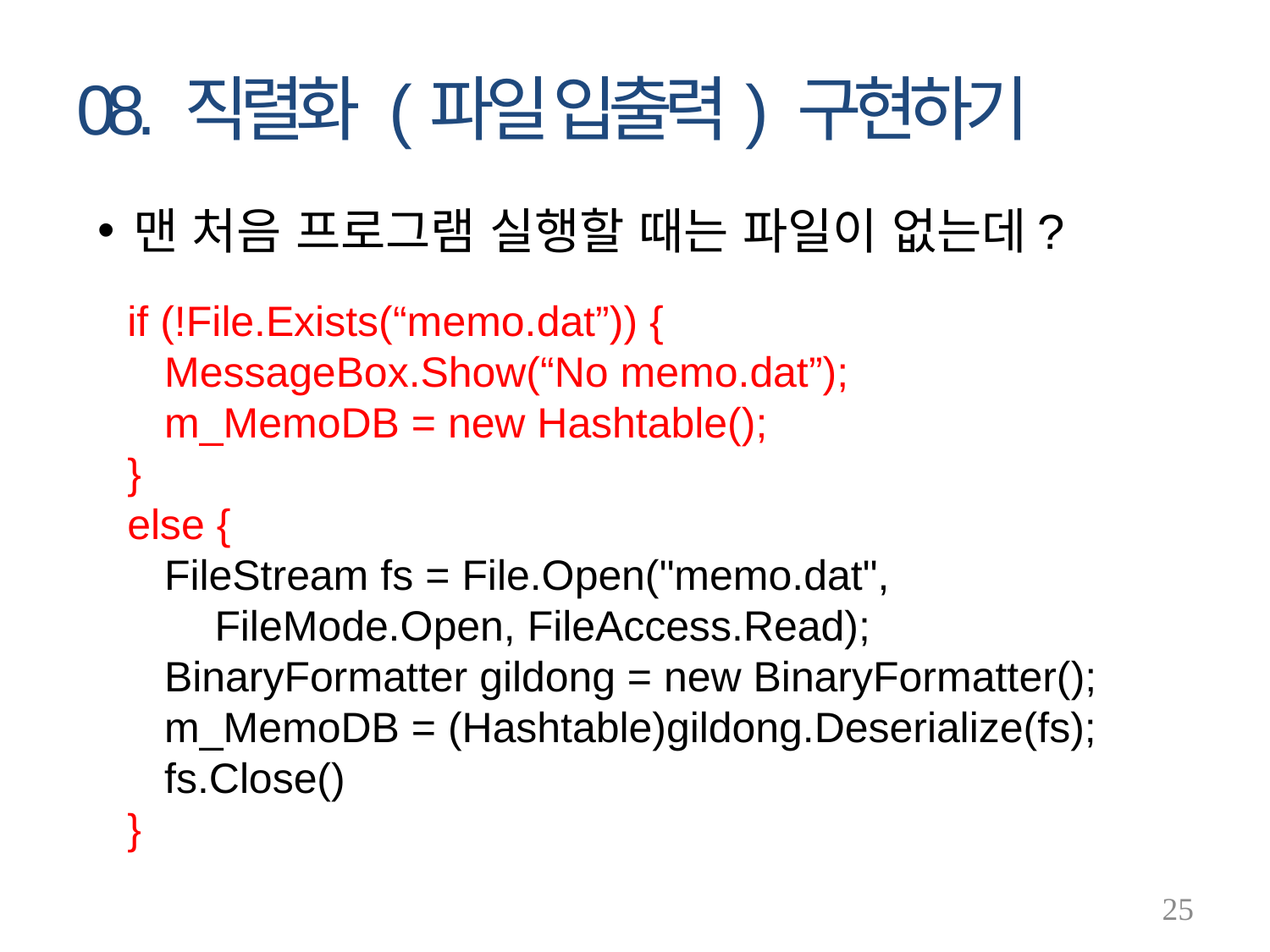

# 08. 직렬화 (파일 입출력) 구현하기
맨 처음 프로그램 실행할 때는 파일이 없는데?
if (!File.Exists(“memo.dat”)) {
MessageBox.Show(“No memo.dat”);
m_MemoDB = new Hashtable();
}
else {
FileStream fs = File.Open("memo.dat",
FileMode.Open, FileAccess.Read);
BinaryFormatter gildong = new BinaryFormatter();
m_MemoDB = (Hashtable)gildong.Deserialize(fs);
fs.Close()
}
25